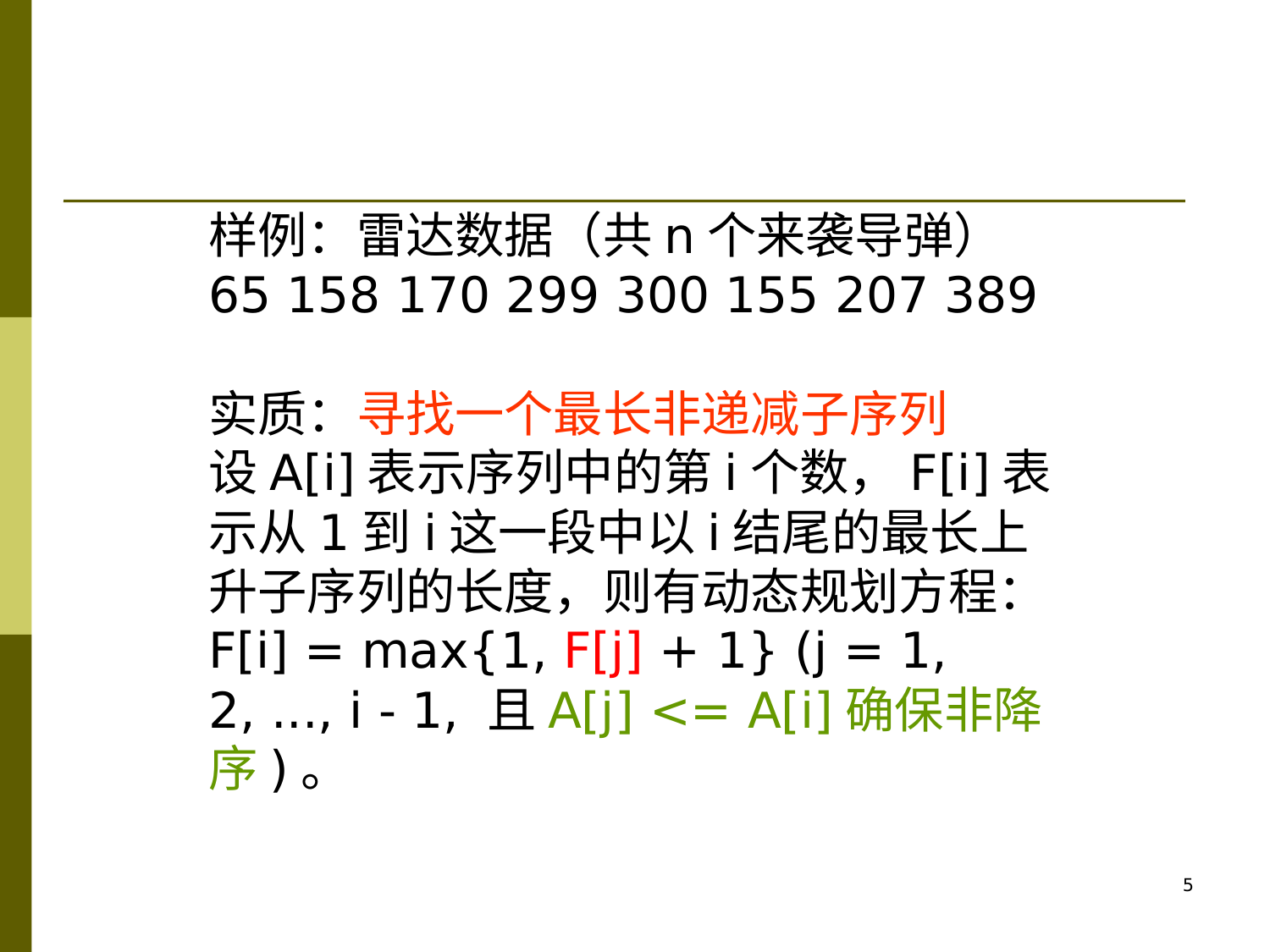

样例：雷达数据（共n个来袭导弹）
65 158 170 299 300 155 207 389

实质：寻找一个最长非递减子序列
设A[i]表示序列中的第i个数，F[i]表示从1到i这一段中以i结尾的最长上升子序列的长度，则有动态规划方程：F[i] = max{1, F[j] + 1} (j = 1, 2, ..., i - 1, 且A[j] <= A[i]确保非降序)。
5